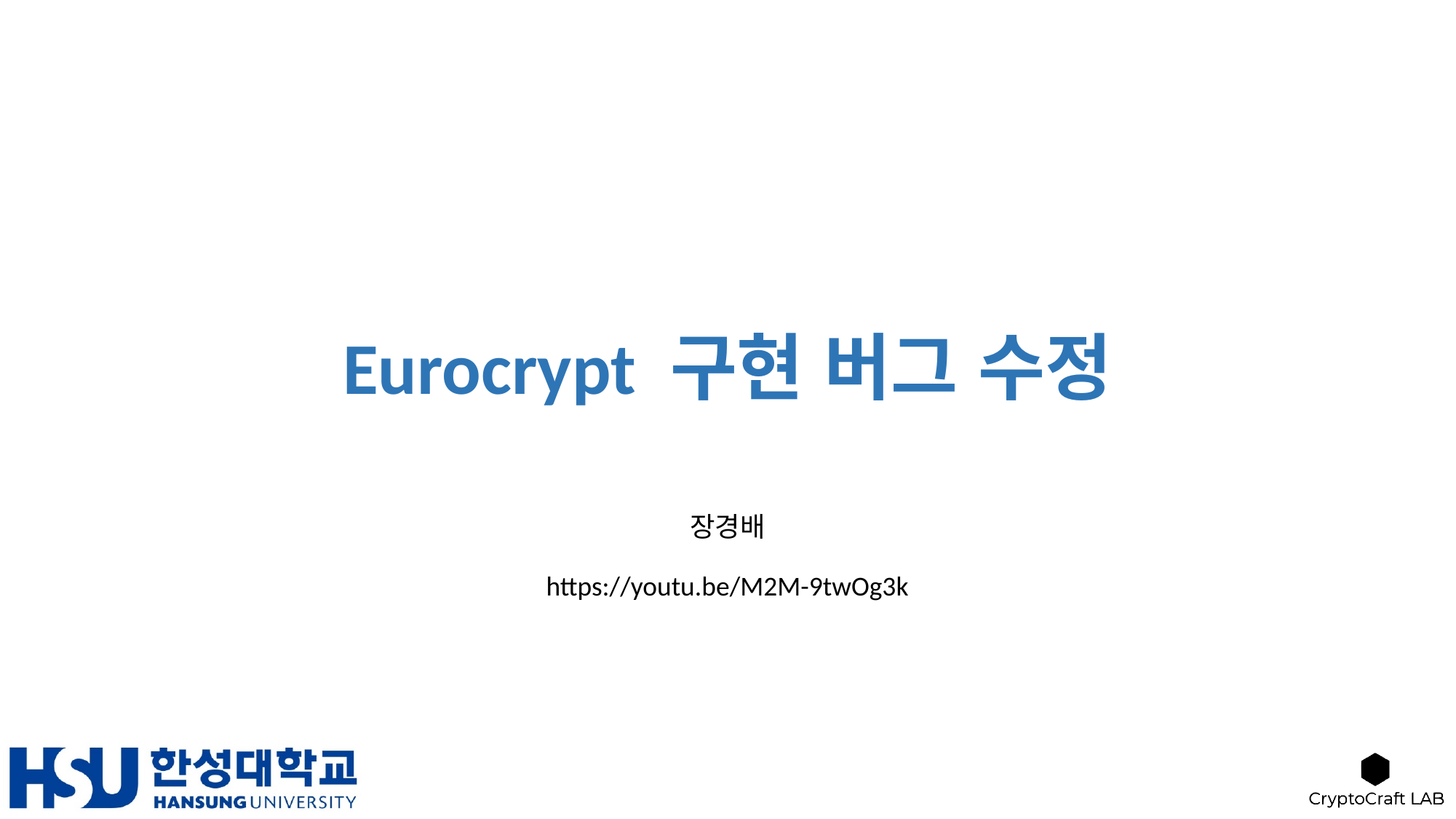

# Eurocrypt 구현 버그 수정
장경배
https://youtu.be/M2M-9twOg3k